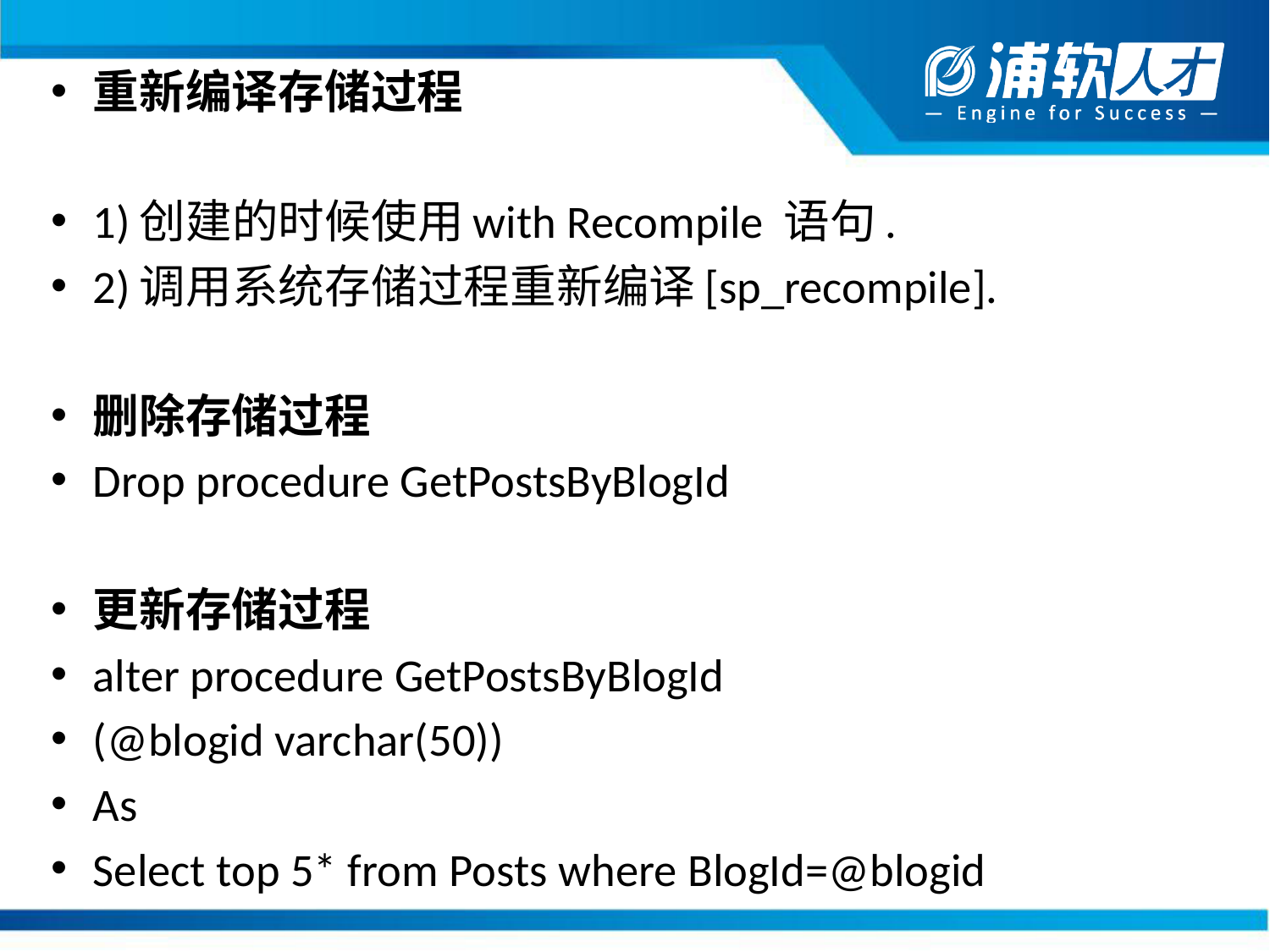

重新编译存储过程

1)创建的时候使用with Recompile 语句.
2)调用系统存储过程重新编译[sp_recompile].

删除存储过程
Drop procedure GetPostsByBlogId

更新存储过程
alter procedure GetPostsByBlogId
(@blogid varchar(50))
As
Select top 5* from Posts where BlogId=@blogid